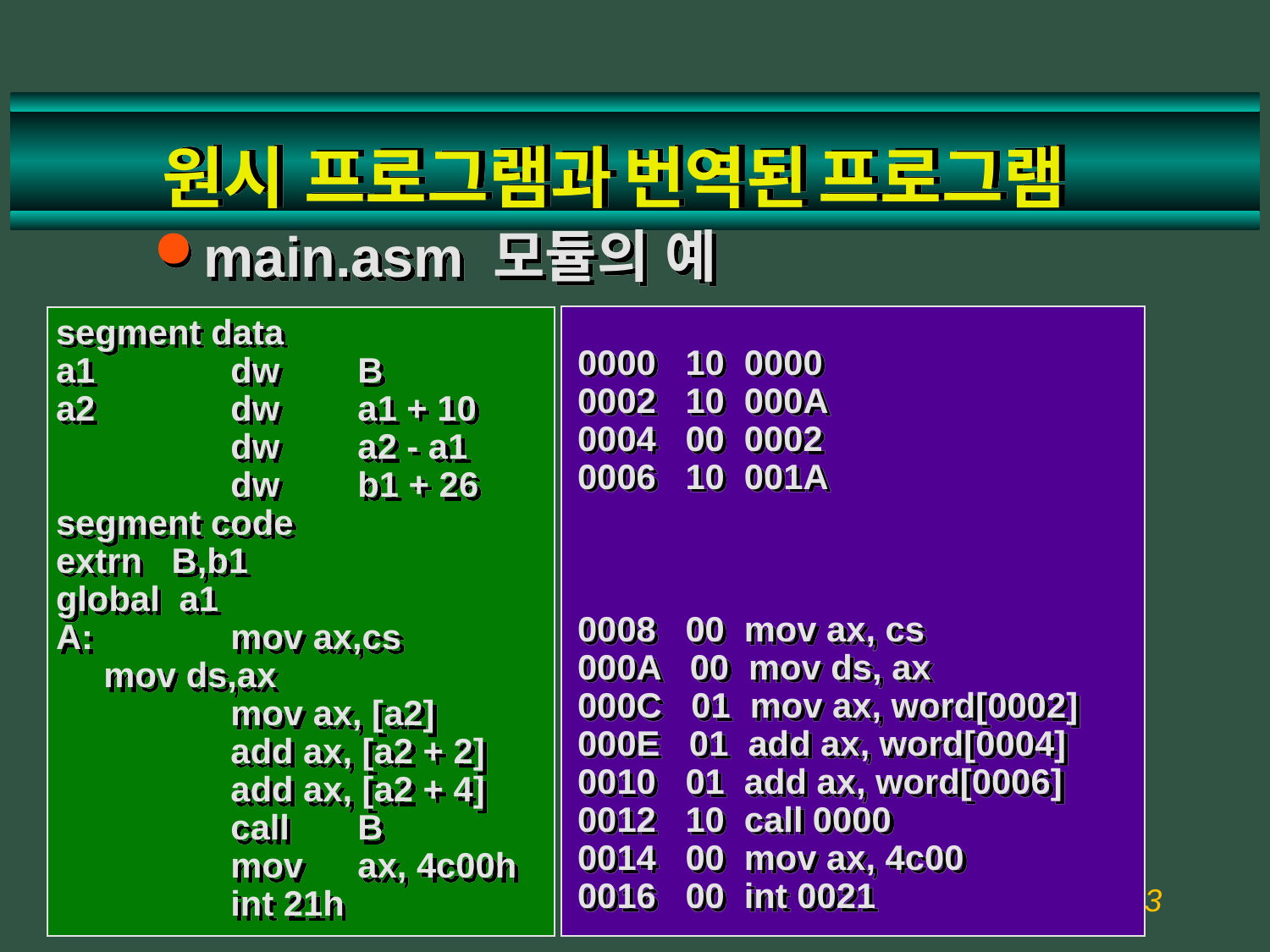

# 원시 프로그램과 번역된 프로그램
main.asm 모듈의 예

0000   10  0000
0002   10  000A
0004   00  0002
0006   10  001A

0008   00  mov ax, cs
000A   00  mov ds, ax
000C   01  mov ax, word[0002]
000E   01  add ax, word[0004]
0010   01  add ax, word[0006]
0012   10  call 0000
0014   00  mov ax, 4c00
0016   00  int 0021

segment data
a1		dw	B
a2		dw	a1 + 10
		dw	a2 - a1
		dw	b1 + 26
segment code
extrn   B,b1
global  a1
A:  	mov ax,cs
   	mov ds,ax
		mov ax, [a2]
		add ax, [a2 + 2]
		add ax, [a2 + 4]
		call	B
		mov	ax, 4c00h
		int 21h
3